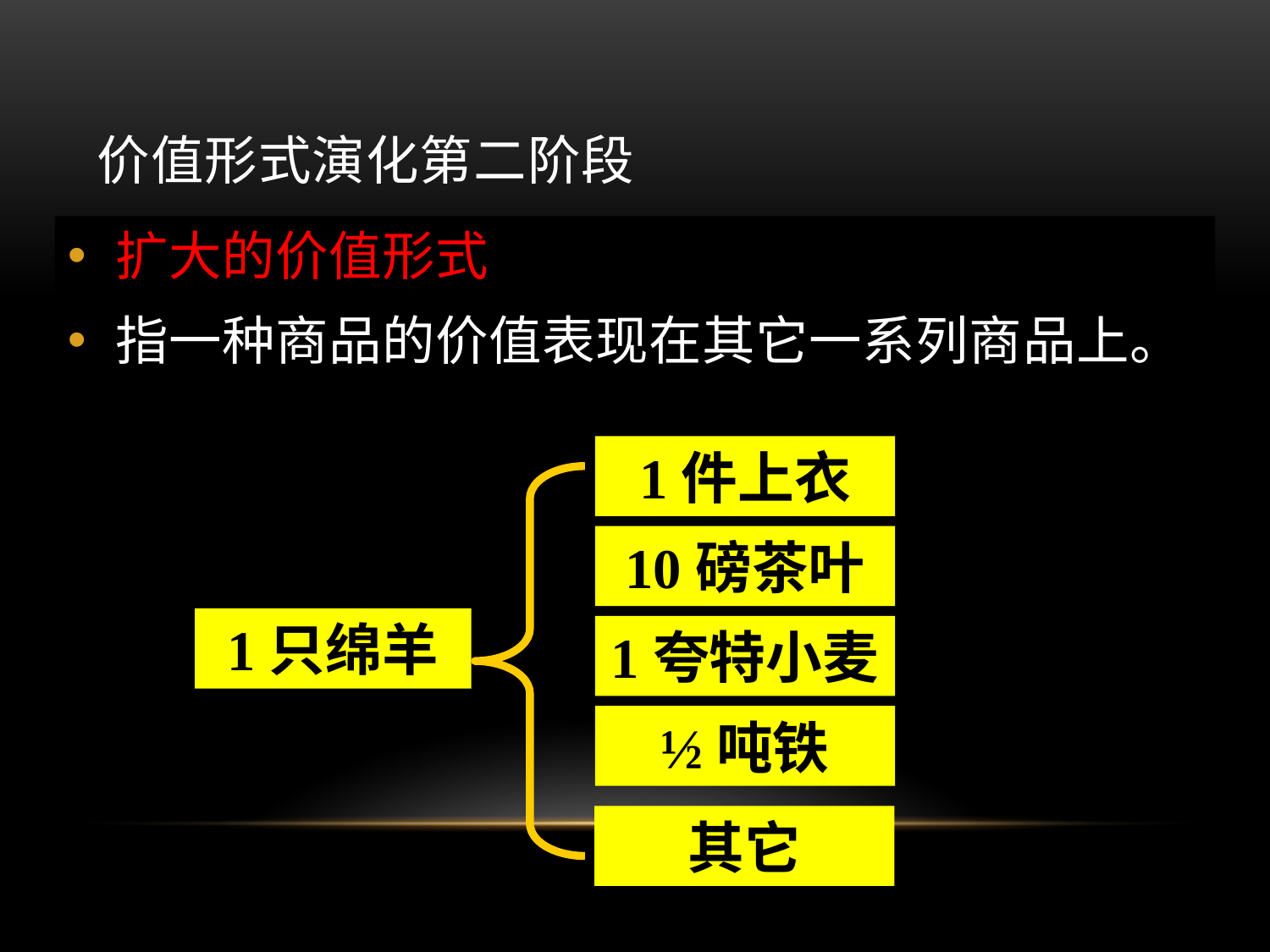

价值形式演化第二阶段
扩大的价值形式
指一种商品的价值表现在其它一系列商品上。

1件上衣

10磅茶叶
1只绵羊
1夸特小麦
½吨铁
其它